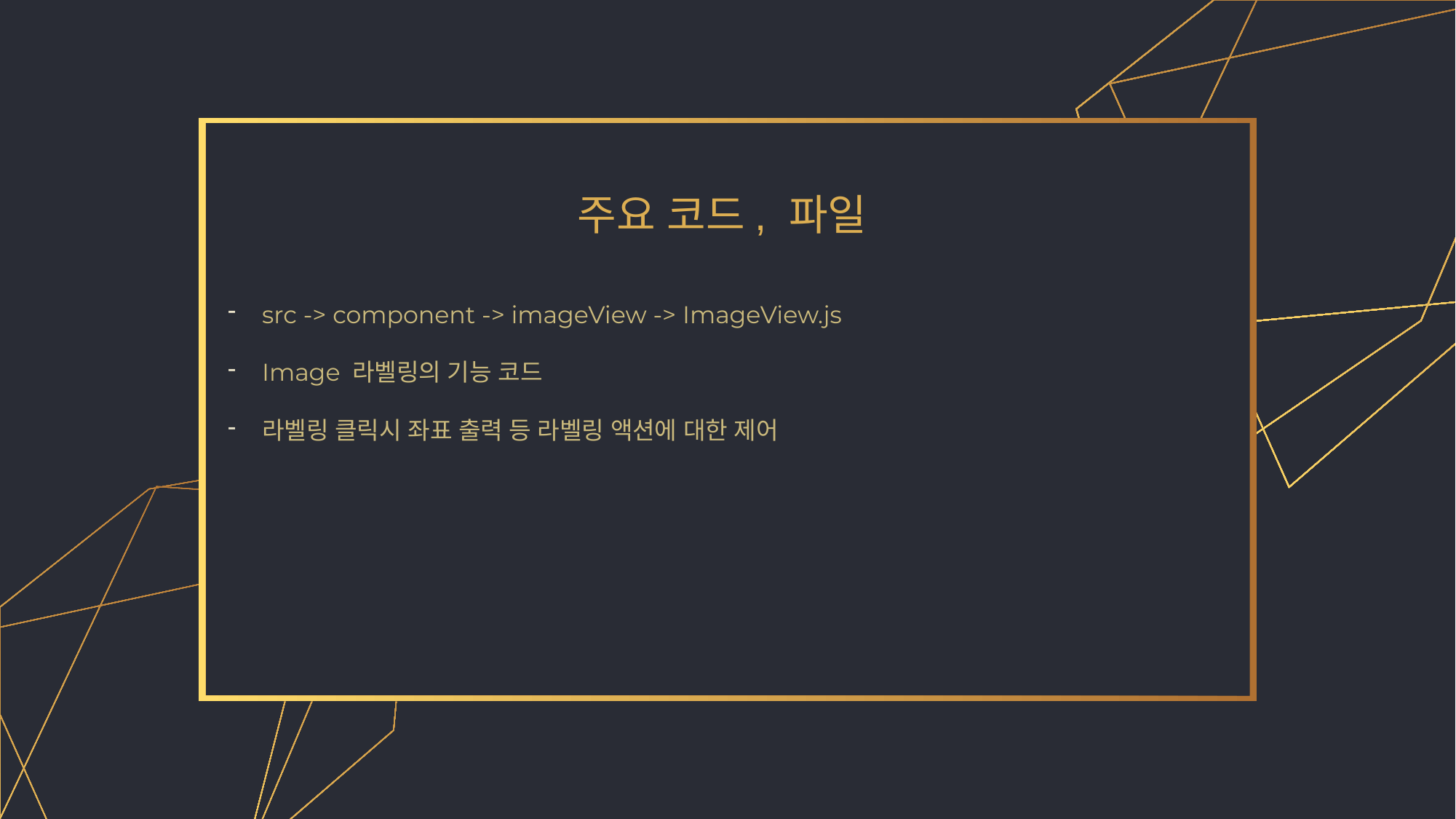

# 주요 코드, 파일
src -> component -> imageView -> ImageView.js

Image 라벨링의 기능 코드

라벨링 클릭시 좌표 출력 등 라벨링 액션에 대한 제어